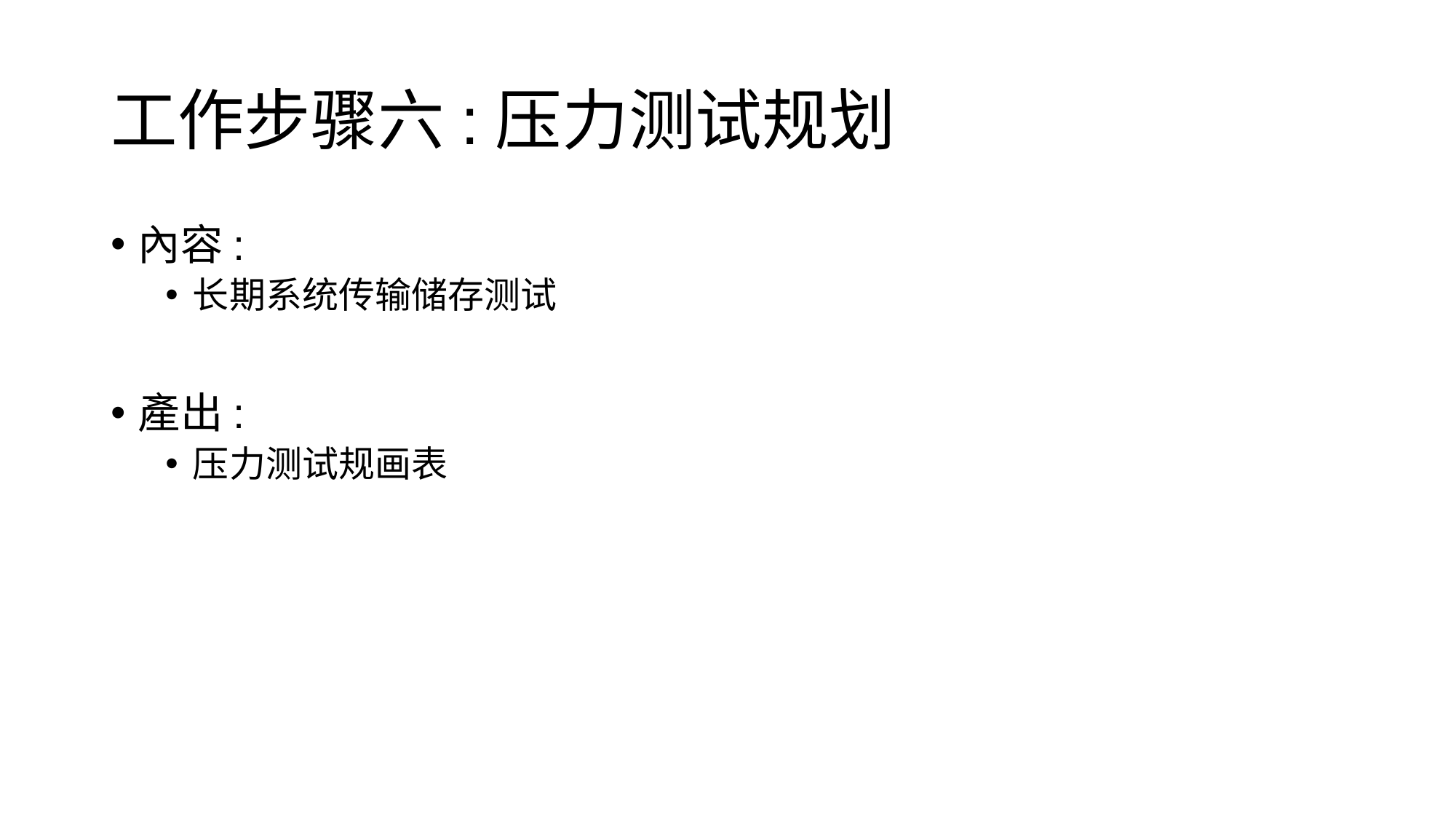

# 工作步骤六:压力测试规划
內容:
长期系统传输储存测试

產出:
压力测试规画表